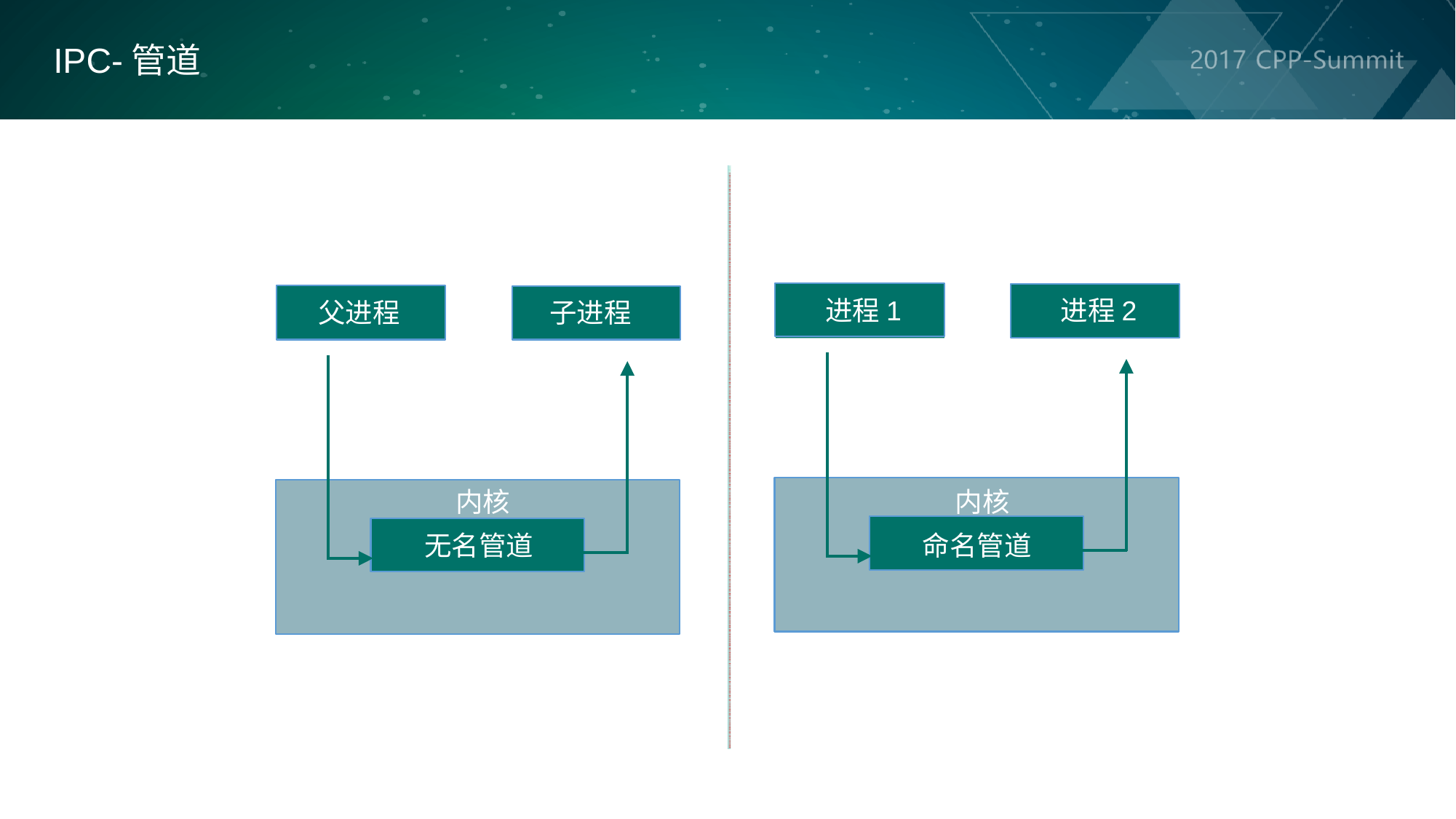

IPC-管道

进程1
进程2
父进程
子进程

内核
内核

无名管道
命名管道